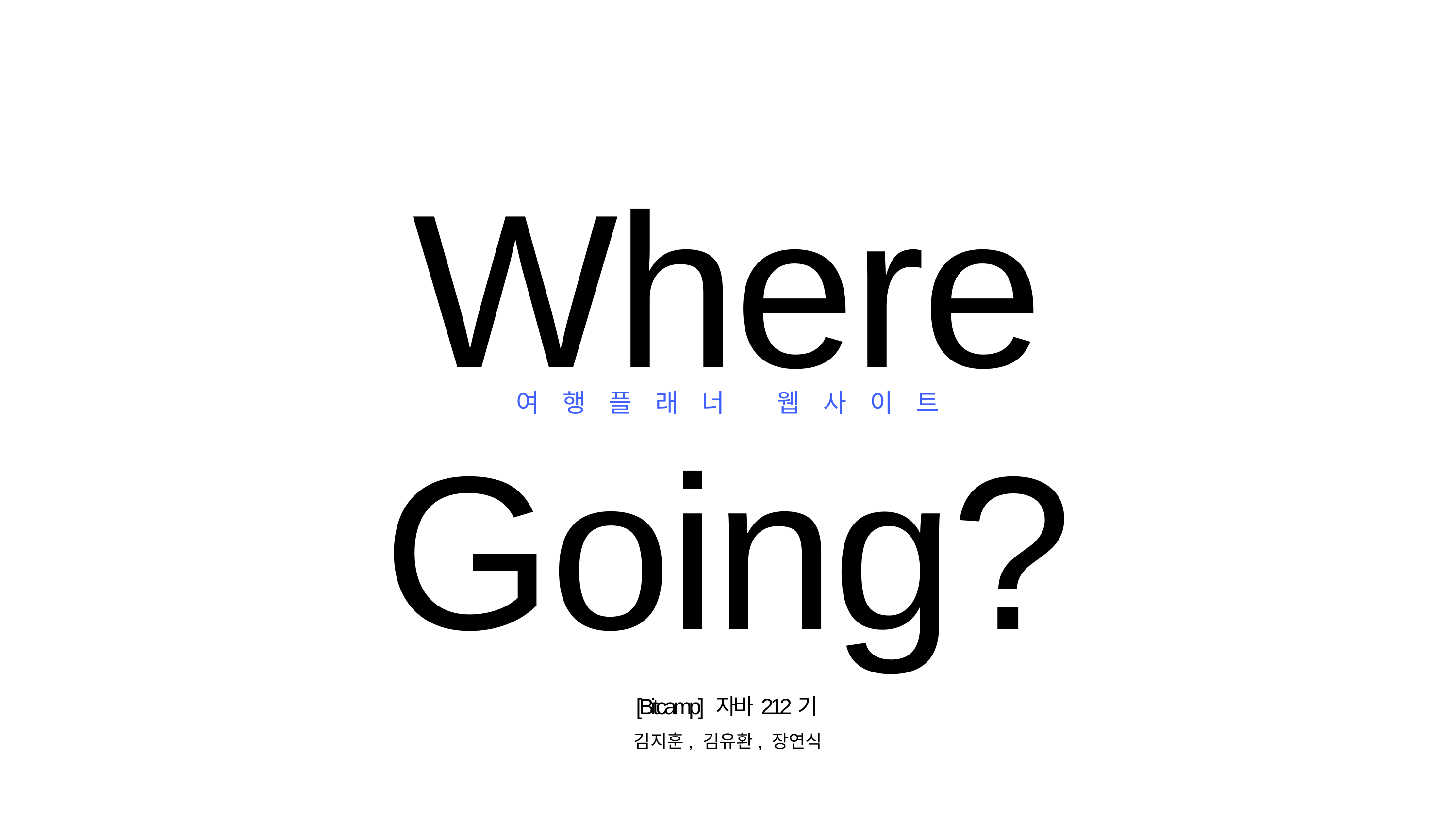

Where
Going?
여행플래너 웹사이트
[Bitcamp]  자바 212기
김지훈, 김유환, 장연식